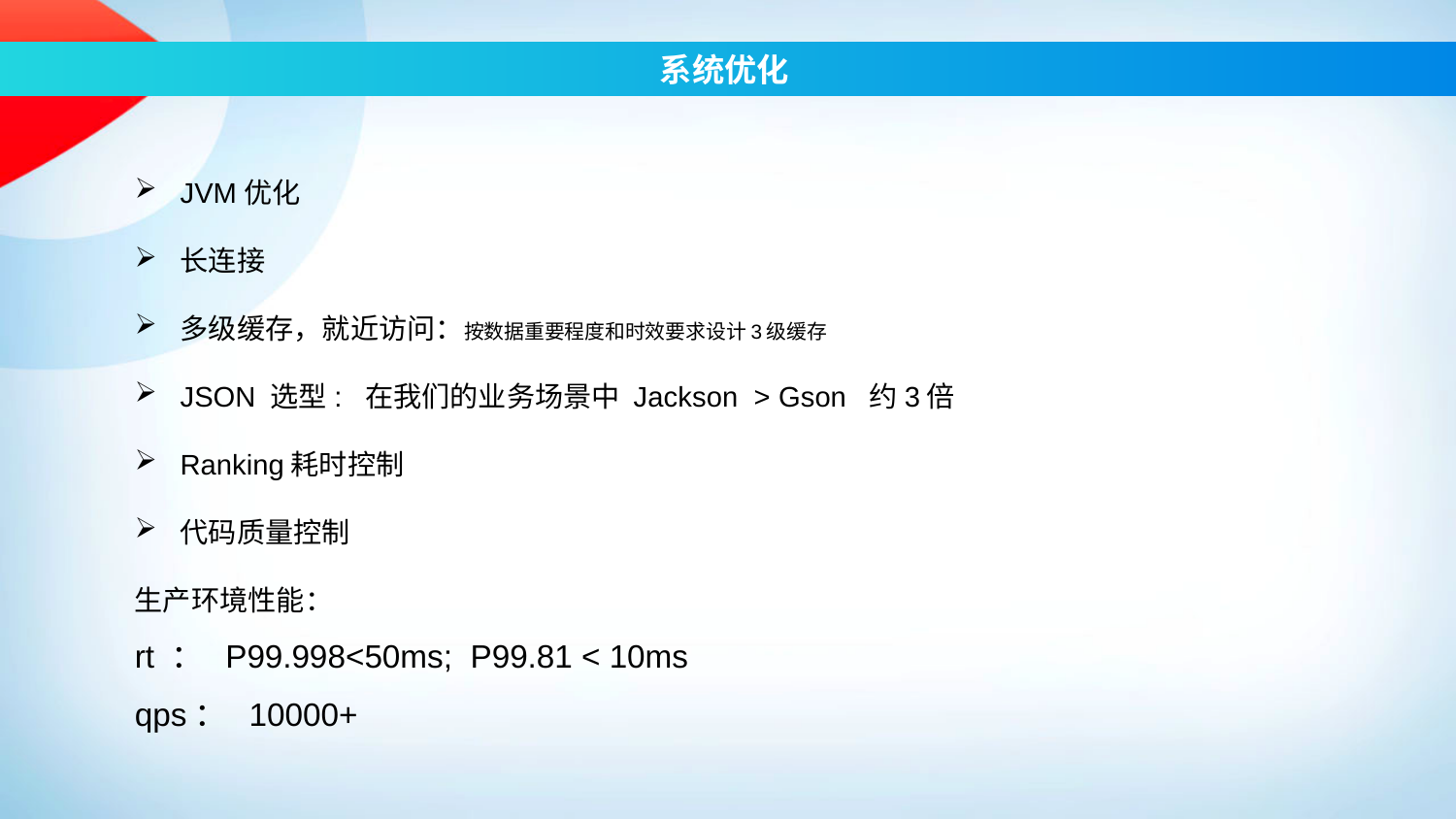

系统优化
JVM优化
长连接
多级缓存，就近访问：按数据重要程度和时效要求设计3级缓存
JSON 选型:  在我们的业务场景中 Jackson  > Gson  约3倍
Ranking耗时控制
代码质量控制
生产环境性能：
rt ：  P99.998<50ms;  P99.81 < 10ms
qps：  10000+